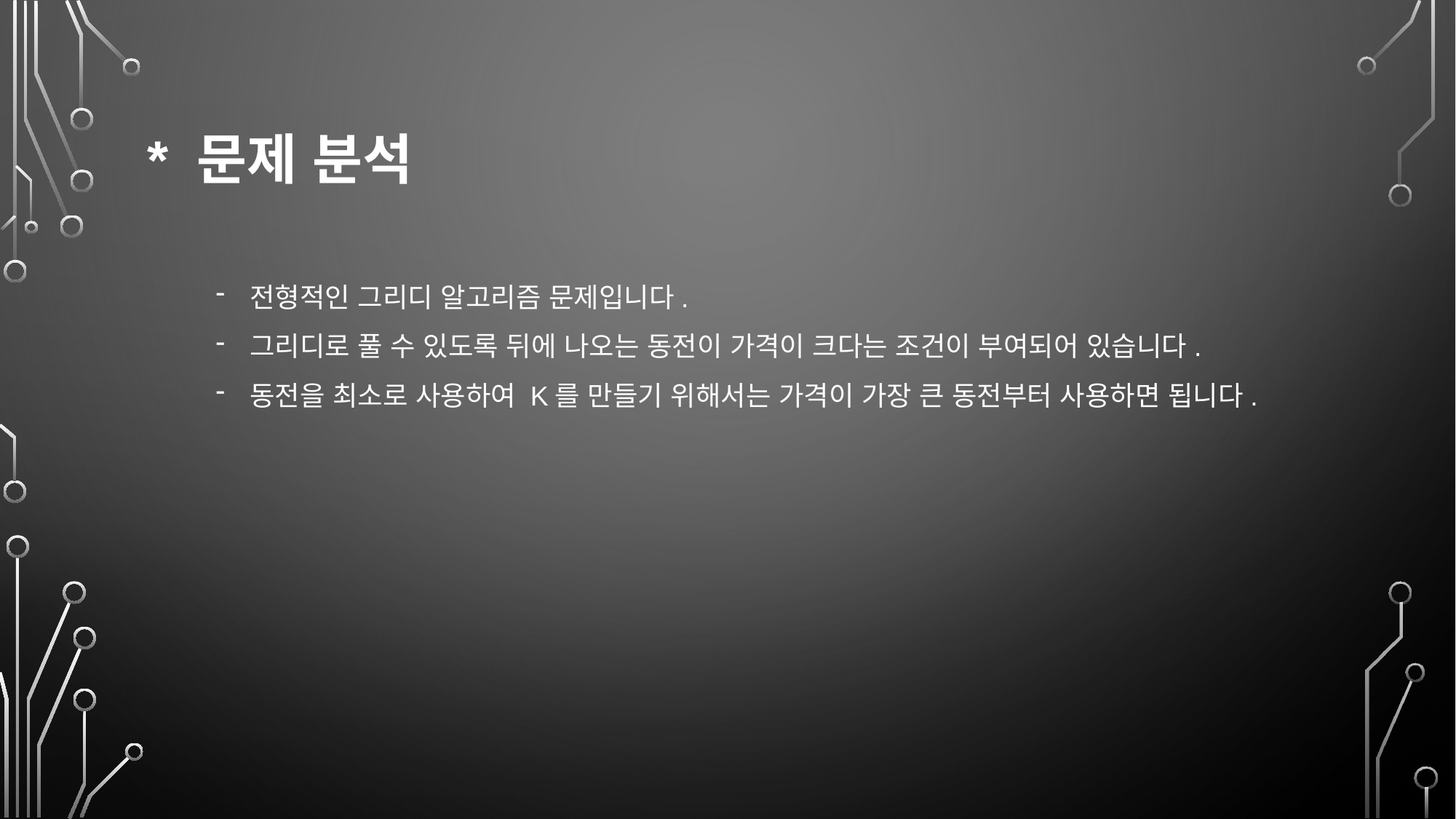

* 문제 분석
전형적인 그리디 알고리즘 문제입니다.
그리디로 풀 수 있도록 뒤에 나오는 동전이 가격이 크다는 조건이 부여되어 있습니다.
동전을 최소로 사용하여 K를 만들기 위해서는 가격이 가장 큰 동전부터 사용하면 됩니다.